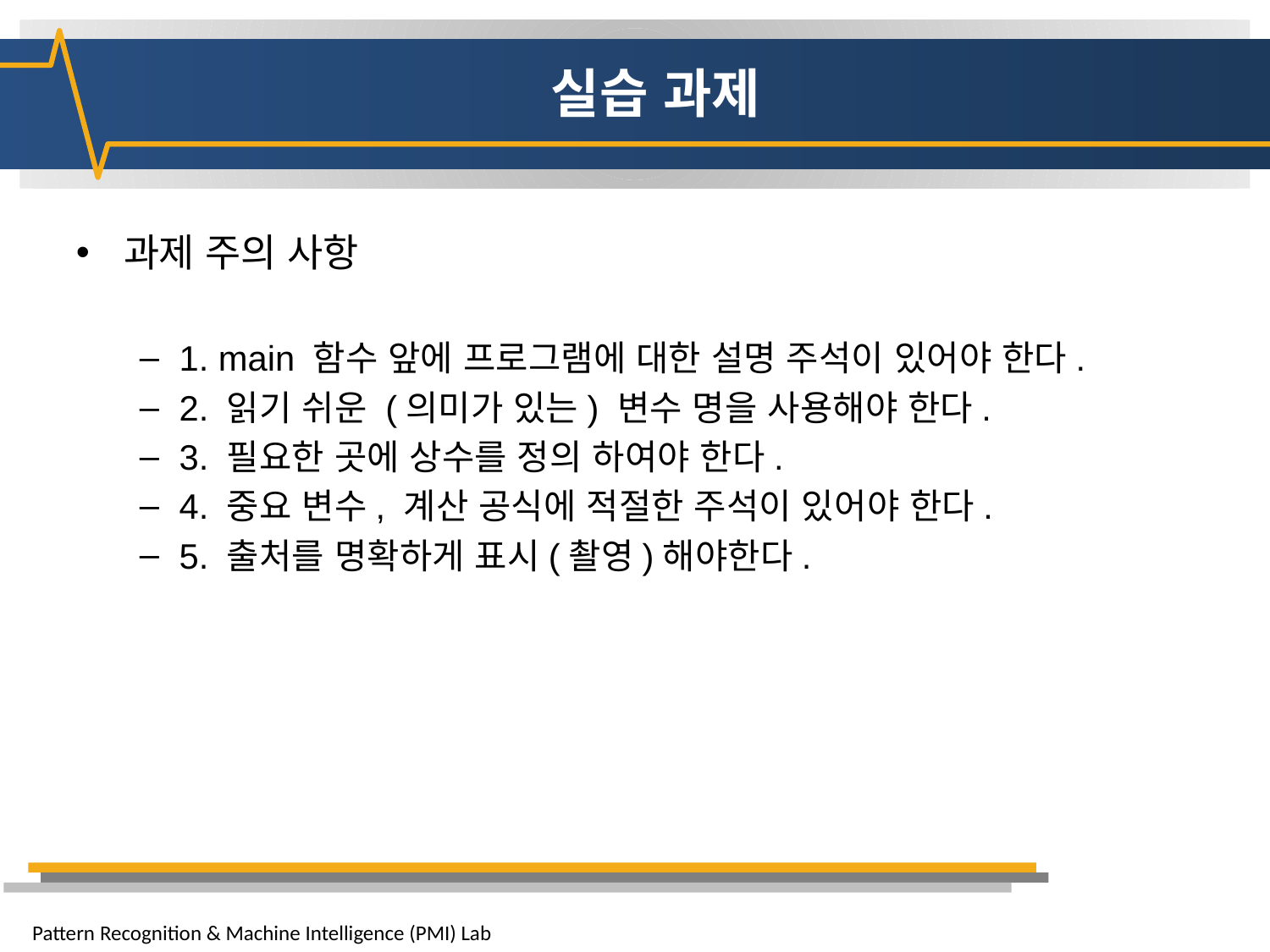

# 실습 과제
과제 주의 사항

1. main 함수 앞에 프로그램에 대한 설명 주석이 있어야 한다.
2. 읽기 쉬운 (의미가 있는) 변수 명을 사용해야 한다.
3. 필요한 곳에 상수를 정의 하여야 한다.
4. 중요 변수, 계산 공식에 적절한 주석이 있어야 한다.
5. 출처를 명확하게 표시(촬영)해야한다.